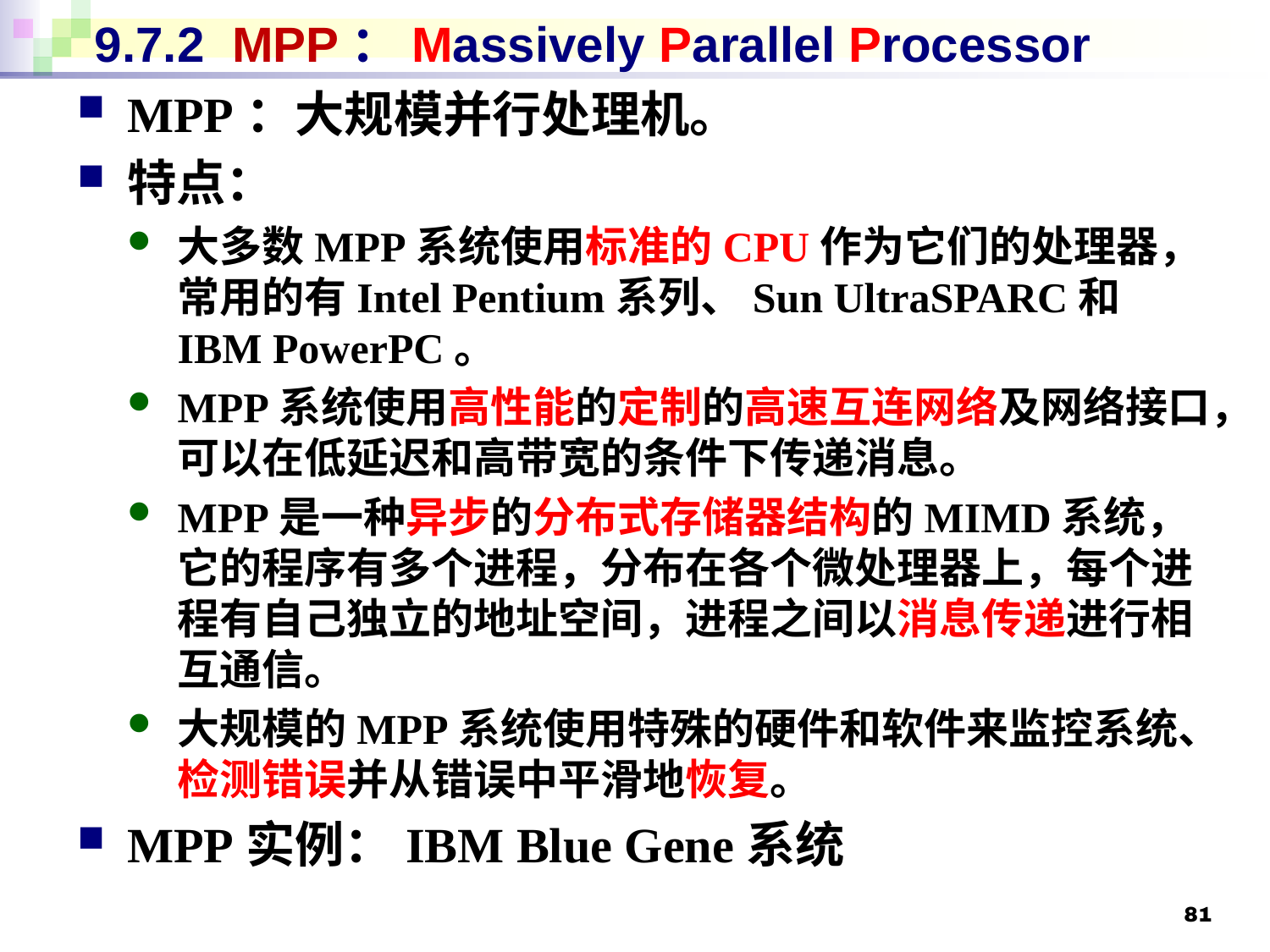

# 9.7.2  MPP：Massively Parallel Processor
MPP：大规模并行处理机。
特点：
大多数MPP系统使用标准的CPU作为它们的处理器，常用的有Intel Pentium系列、Sun UltraSPARC和IBM PowerPC。
MPP系统使用高性能的定制的高速互连网络及网络接口，可以在低延迟和高带宽的条件下传递消息。
MPP是一种异步的分布式存储器结构的MIMD系统，它的程序有多个进程，分布在各个微处理器上，每个进程有自己独立的地址空间，进程之间以消息传递进行相互通信。
大规模的MPP系统使用特殊的硬件和软件来监控系统、检测错误并从错误中平滑地恢复。
MPP实例：IBM Blue Gene系统
81